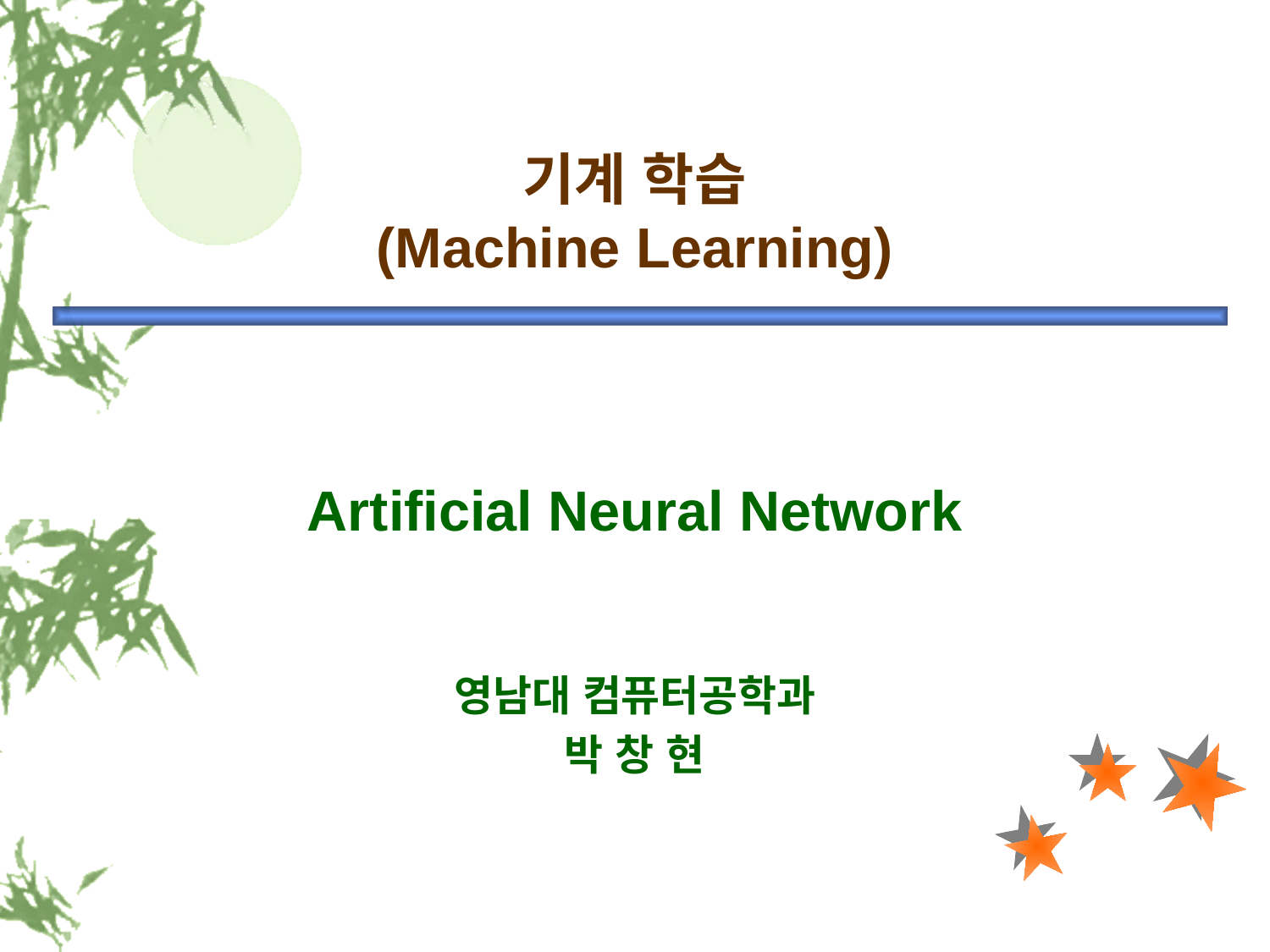

# 기계 학습 (Machine Learning)

Artificial Neural Network

영남대 컴퓨터공학과
박 창 현